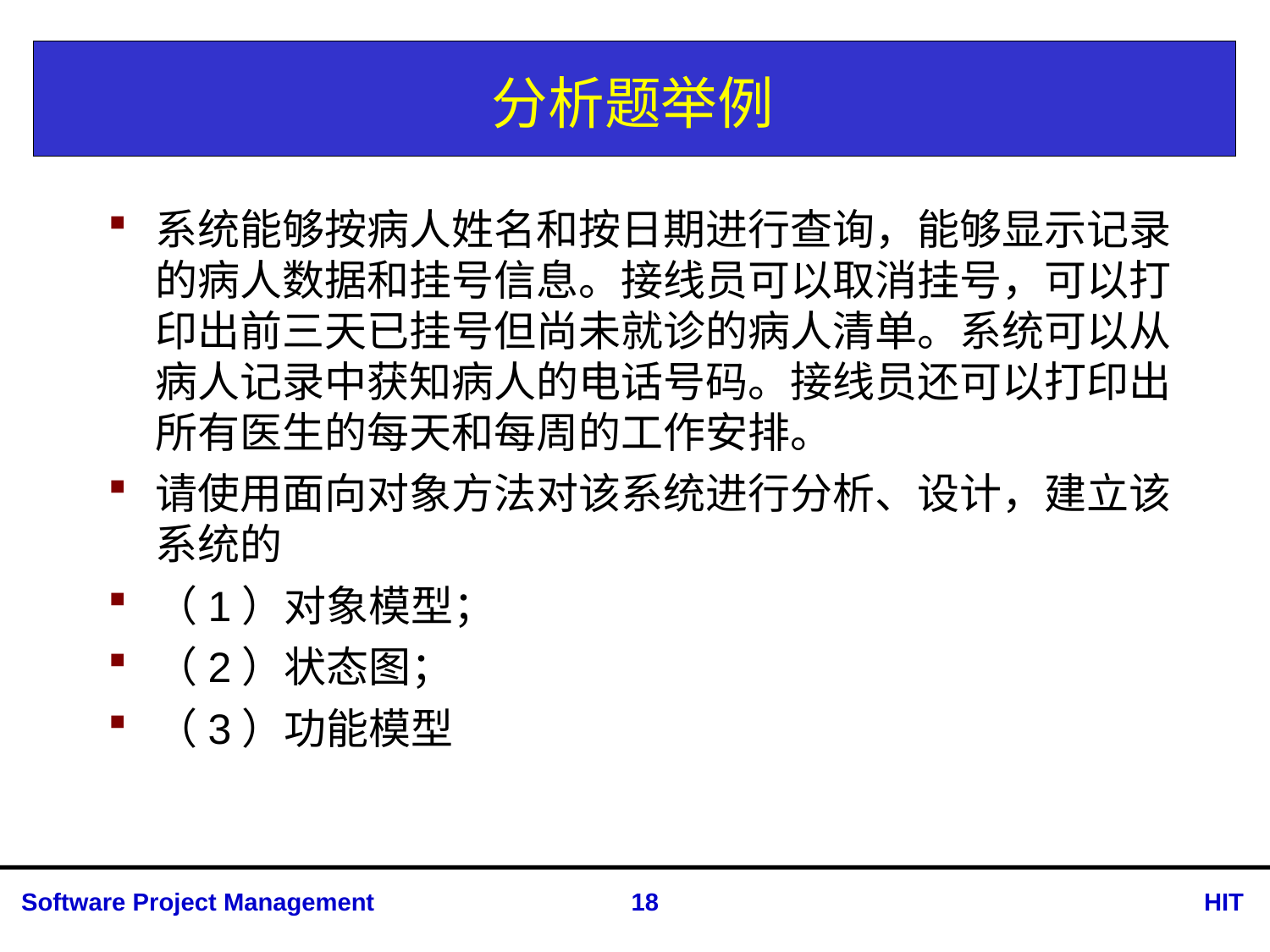

# 分析题举例
系统能够按病人姓名和按日期进行查询，能够显示记录的病人数据和挂号信息。接线员可以取消挂号，可以打印出前三天已挂号但尚未就诊的病人清单。系统可以从病人记录中获知病人的电话号码。接线员还可以打印出所有医生的每天和每周的工作安排。
请使用面向对象方法对该系统进行分析、设计，建立该系统的
（1）对象模型；
（2）状态图；
（3）功能模型